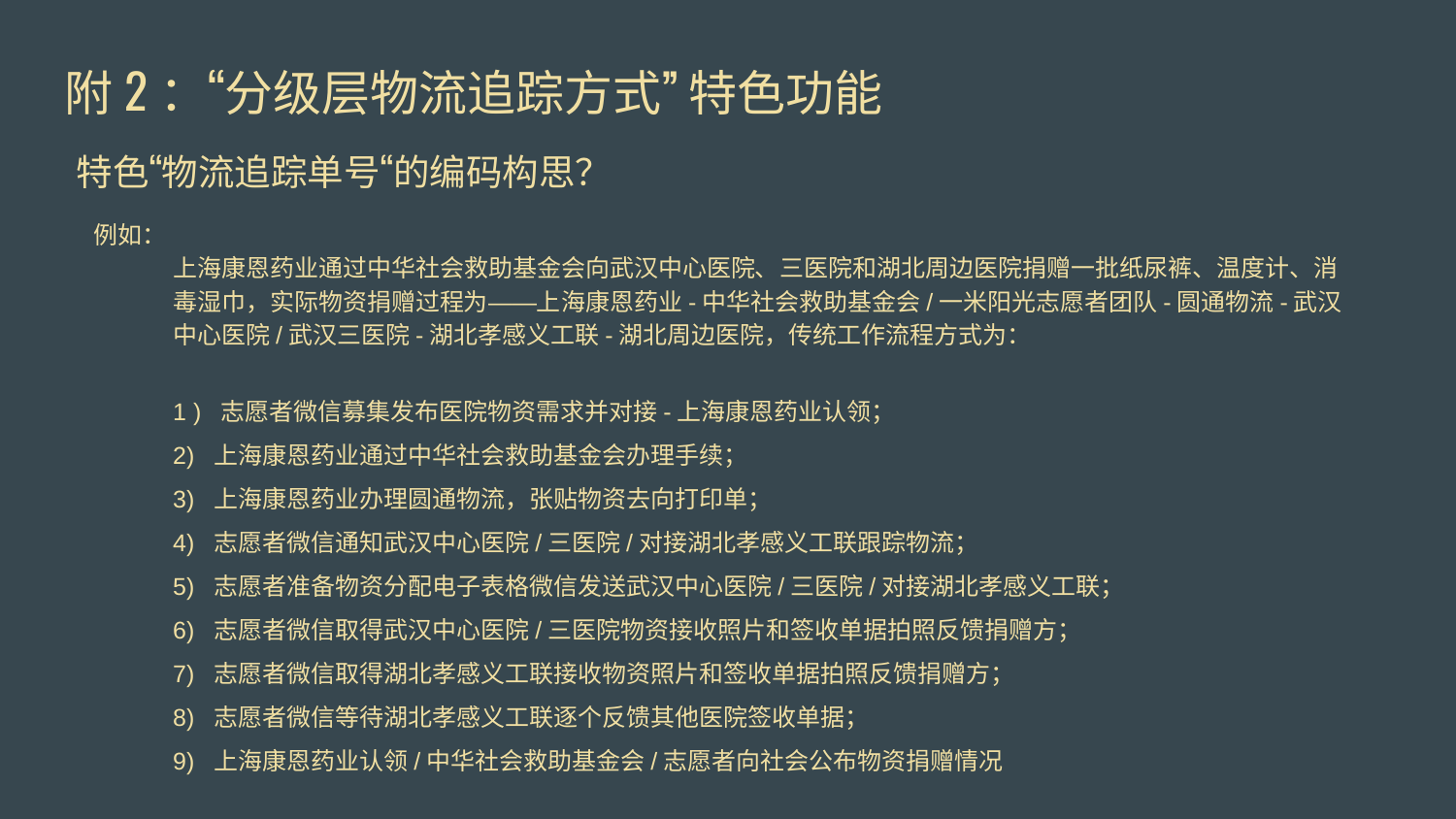

附2：“分级层物流追踪方式” 特色功能
# 特色“物流追踪单号“的编码构思？
例如：
上海康恩药业通过中华社会救助基金会向武汉中心医院、三医院和湖北周边医院捐赠一批纸尿裤、温度计、消毒湿巾，实际物资捐赠过程为——上海康恩药业-中华社会救助基金会/一米阳光志愿者团队-圆通物流-武汉中心医院/武汉三医院-湖北孝感义工联-湖北周边医院，传统工作流程方式为：

1 )  志愿者微信募集发布医院物资需求并对接-上海康恩药业认领；
2)  上海康恩药业通过中华社会救助基金会办理手续；
3)  上海康恩药业办理圆通物流，张贴物资去向打印单；
4)  志愿者微信通知武汉中心医院/三医院/对接湖北孝感义工联跟踪物流；
5)  志愿者准备物资分配电子表格微信发送武汉中心医院/三医院/对接湖北孝感义工联；
6)  志愿者微信取得武汉中心医院/三医院物资接收照片和签收单据拍照反馈捐赠方；
7)  志愿者微信取得湖北孝感义工联接收物资照片和签收单据拍照反馈捐赠方；
8)  志愿者微信等待湖北孝感义工联逐个反馈其他医院签收单据；
9)  上海康恩药业认领/中华社会救助基金会/志愿者向社会公布物资捐赠情况